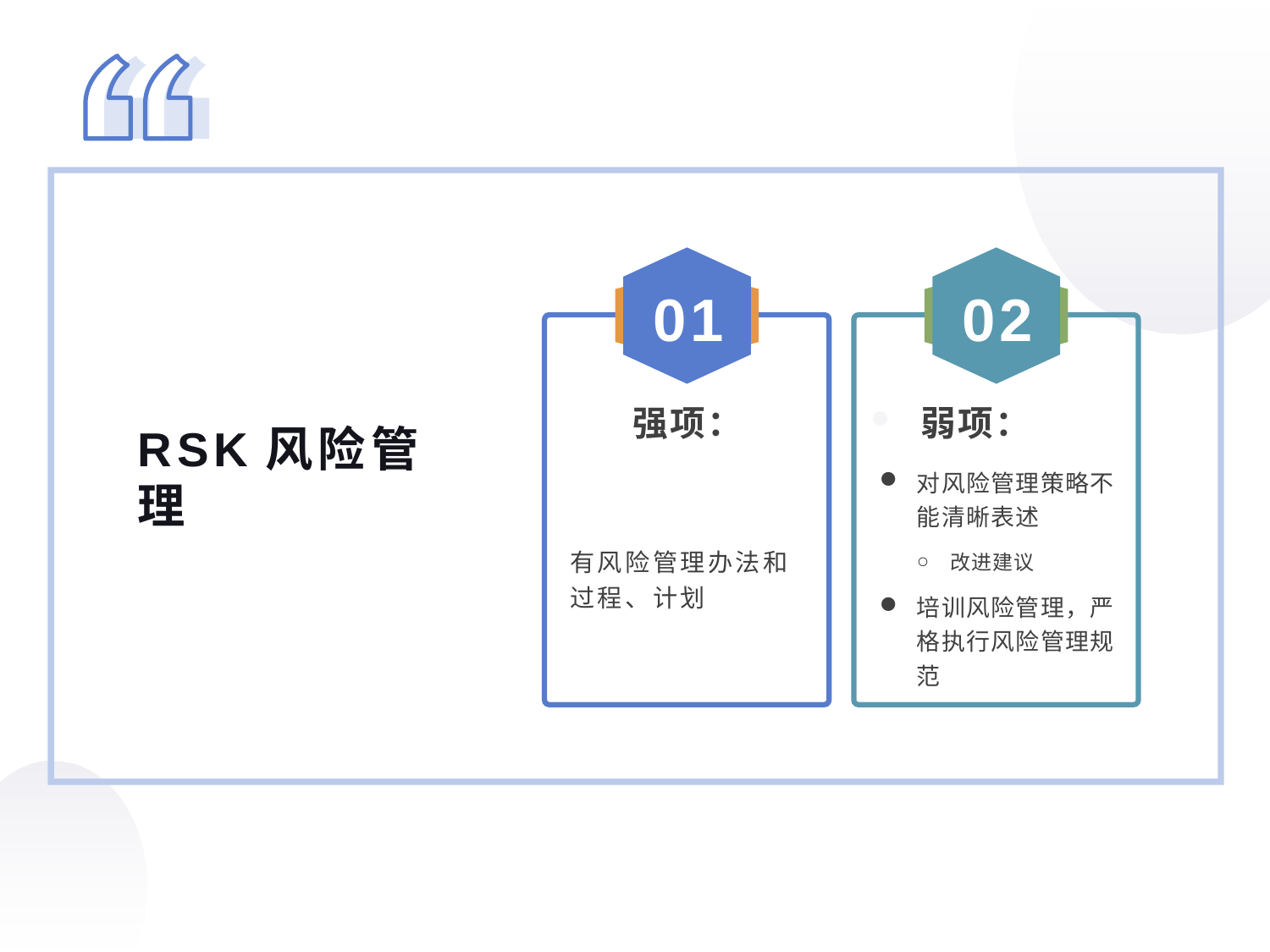

01
02

RSK风险管理
强项：
弱项：
有风险管理办法和过程、计划
对风险管理策略不能清晰表述
改进建议
培训风险管理，严格执行风险管理规范